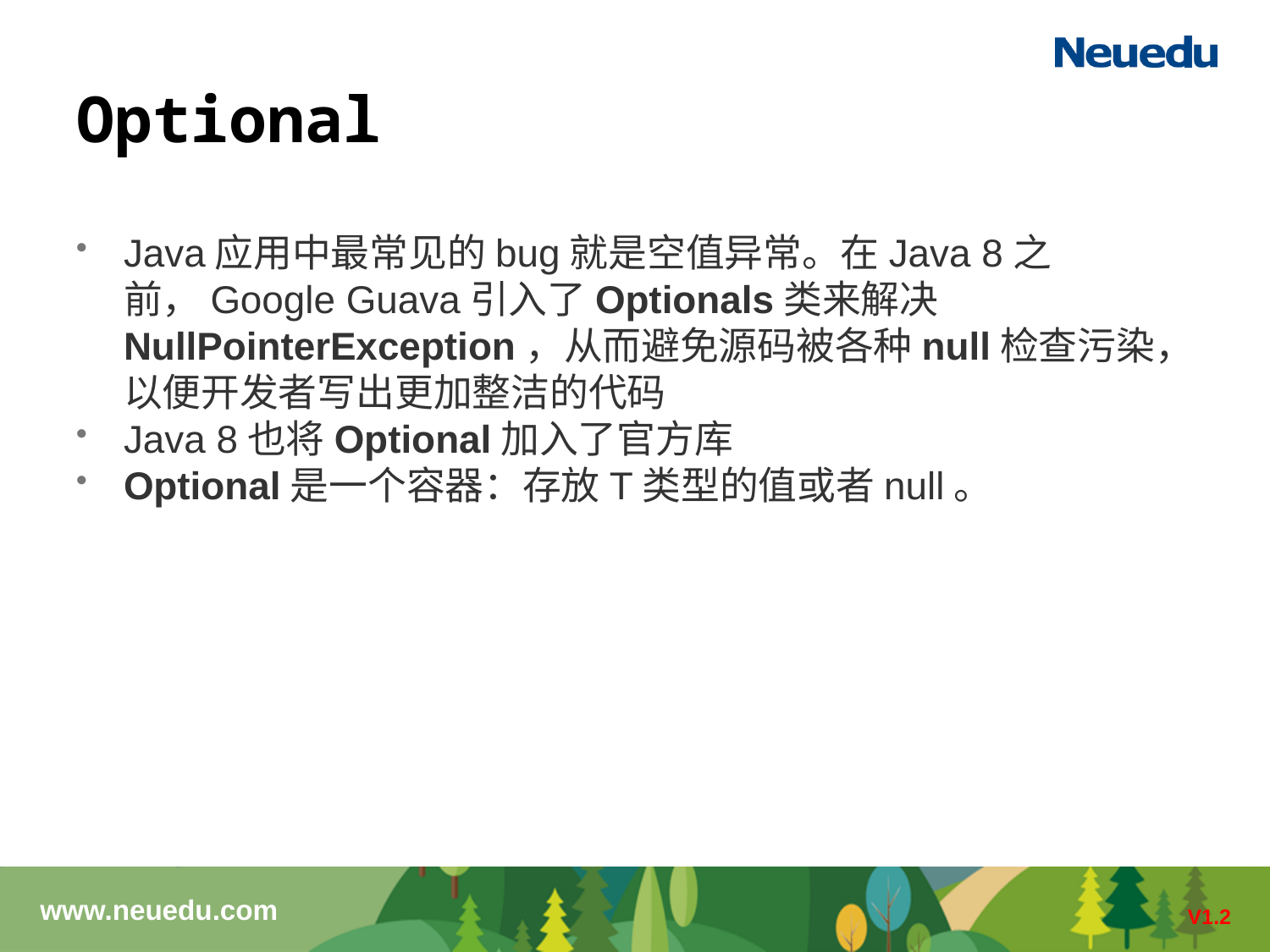

# Optional
Java应用中最常见的bug就是空值异常。在Java 8之前，Google Guava引入了Optionals类来解决NullPointerException，从而避免源码被各种null检查污染，以便开发者写出更加整洁的代码
Java 8也将Optional加入了官方库
Optional是一个容器：存放T类型的值或者null。